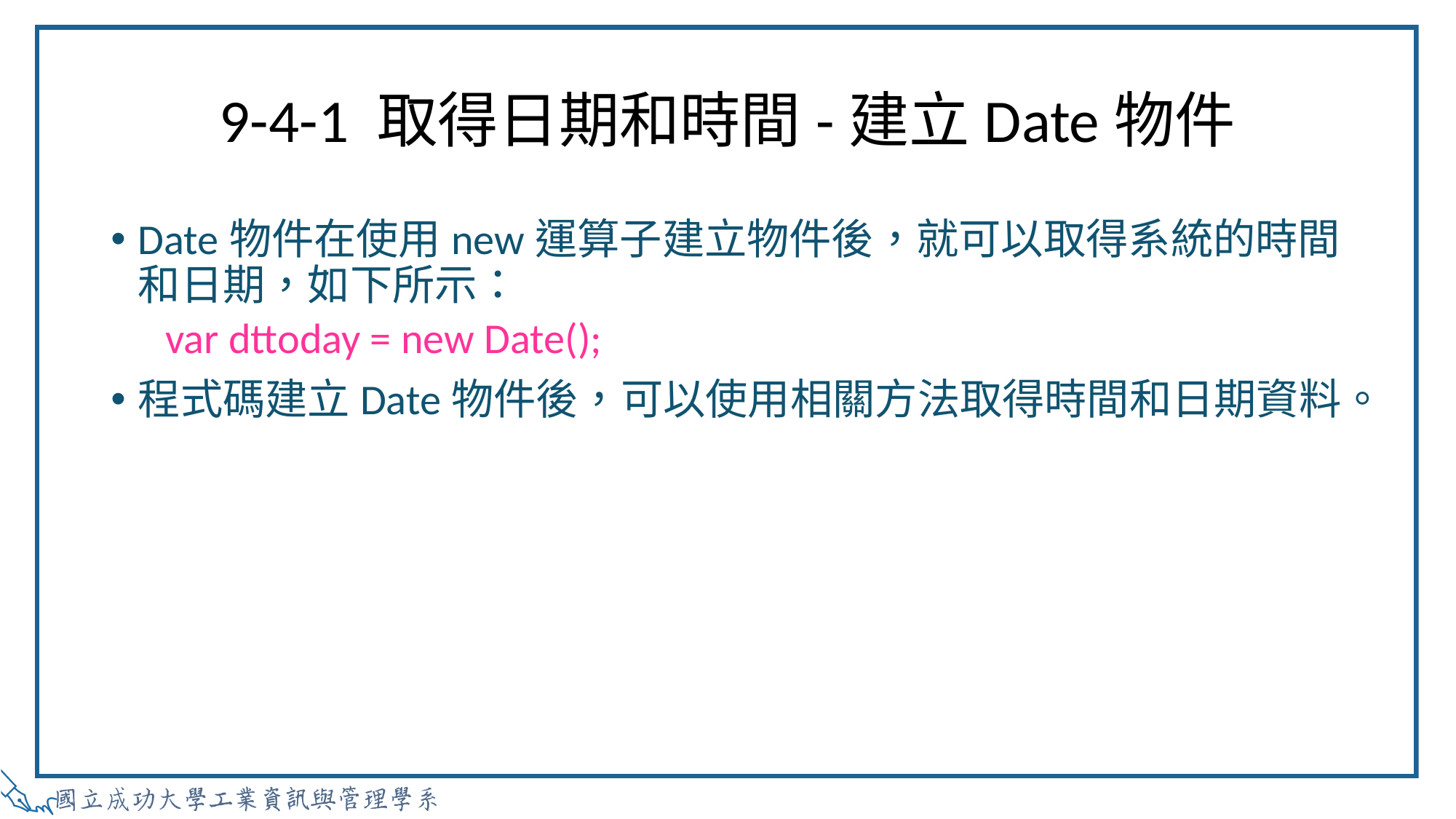

# 9-4-1 取得日期和時間-建立Date物件
Date物件在使用new運算子建立物件後，就可以取得系統的時間和日期，如下所示：
var dttoday = new Date();
程式碼建立Date物件後，可以使用相關方法取得時間和日期資料。